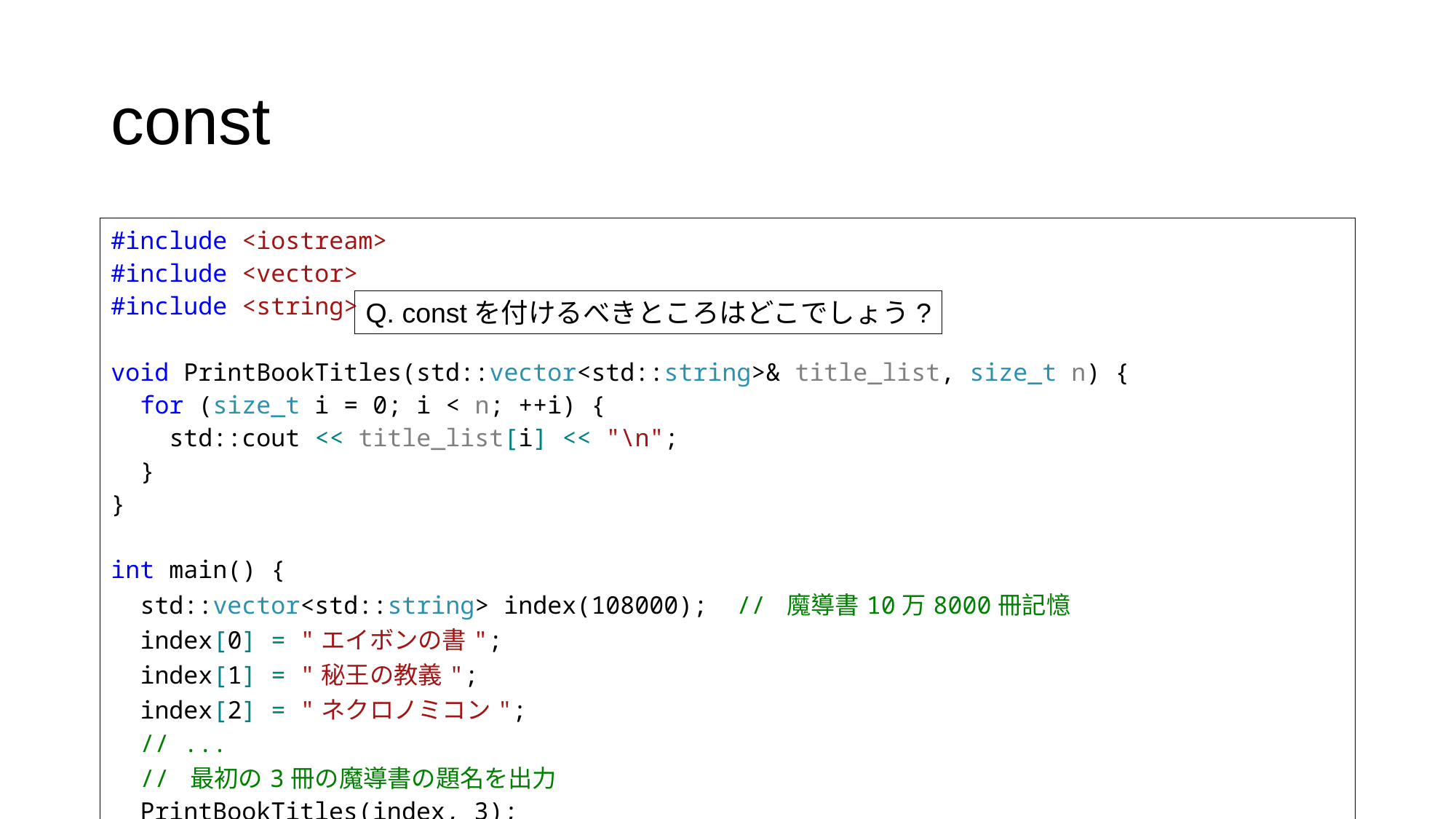

# const
| #include <iostream> #include <vector> #include <string> void PrintBookTitles(std::vector<std::string>& title\_list, size\_t n) { for (size\_t i = 0; i < n; ++i) { std::cout << title\_list[i] << "\n"; } } int main() { std::vector<std::string> index(108000); // 魔導書10万8000冊記憶 index[0] = "エイボンの書"; index[1] = "秘王の教義"; index[2] = "ネクロノミコン"; // ... // 最初の3冊の魔導書の題名を出力 PrintBookTitles(index, 3); return 0; } |
| --- |
Q. constを付けるべきところはどこでしょう?